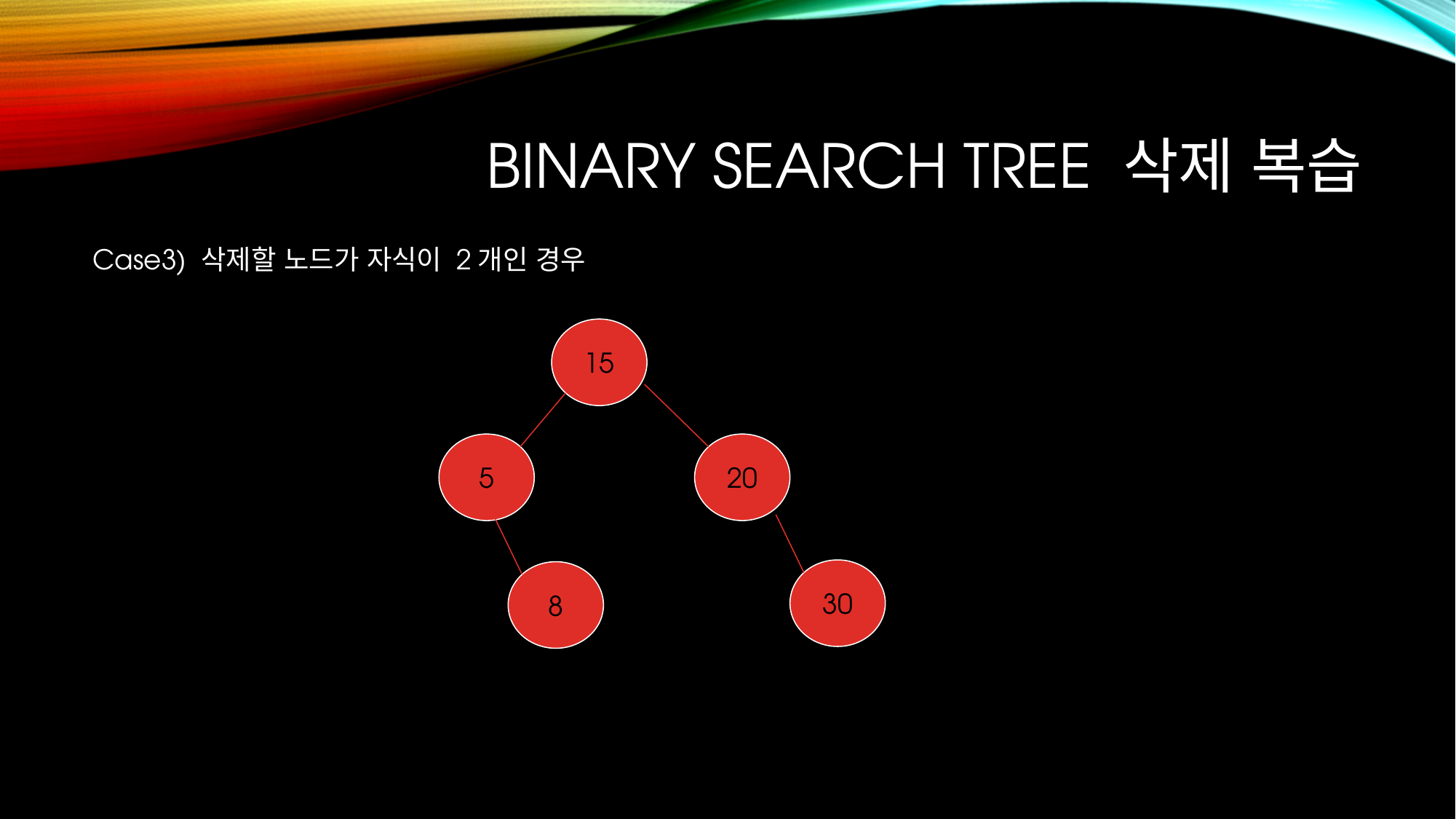

# Binary search tree 삭제 복습
Case3) 삭제할 노드가 자식이 2개인 경우
15
5
20
30
8